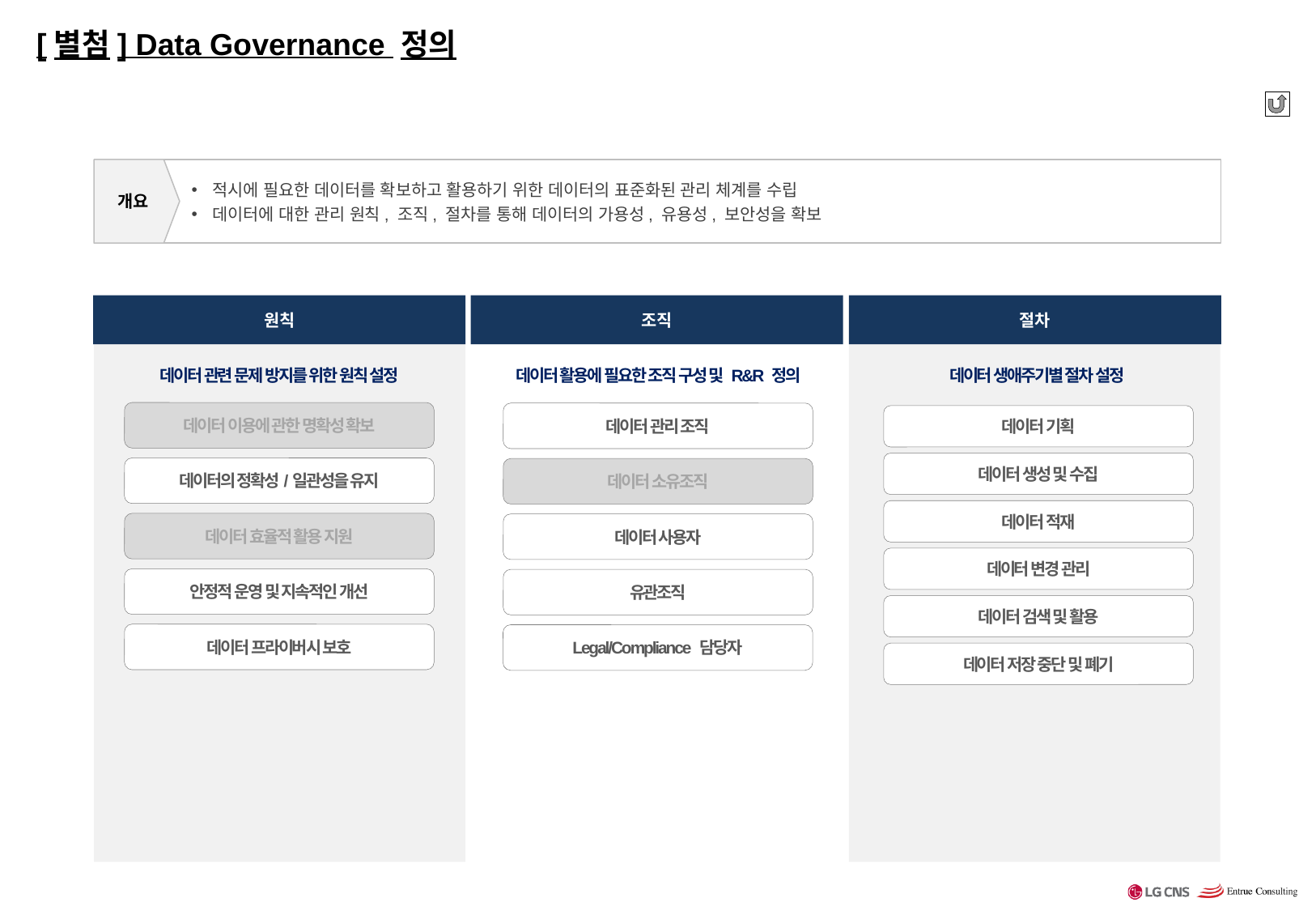

# [별첨] Data Governance 정의

개요

적시에 필요한 데이터를 확보하고 활용하기 위한 데이터의 표준화된 관리 체계를 수립
데이터에 대한 관리 원칙, 조직, 절차를 통해 데이터의 가용성, 유용성, 보안성을 확보
원칙
조직
절차

데이터 생애주기별 절차 설정
데이터 활용에 필요한 조직 구성 및 R&R 정의
데이터 관련 문제 방지를 위한 원칙 설정
데이터 이용에 관한 명확성 확보
데이터 관리 조직
데이터 기획
데이터 생성 및 수집
데이터의 정확성/일관성을 유지
데이터 소유조직
데이터 적재
데이터 효율적 활용 지원
데이터 사용자
데이터 변경 관리
안정적 운영 및 지속적인 개선
유관조직
데이터 검색 및 활용
데이터 프라이버시 보호
Legal/Compliance 담당자
데이터 저장 중단 및 폐기